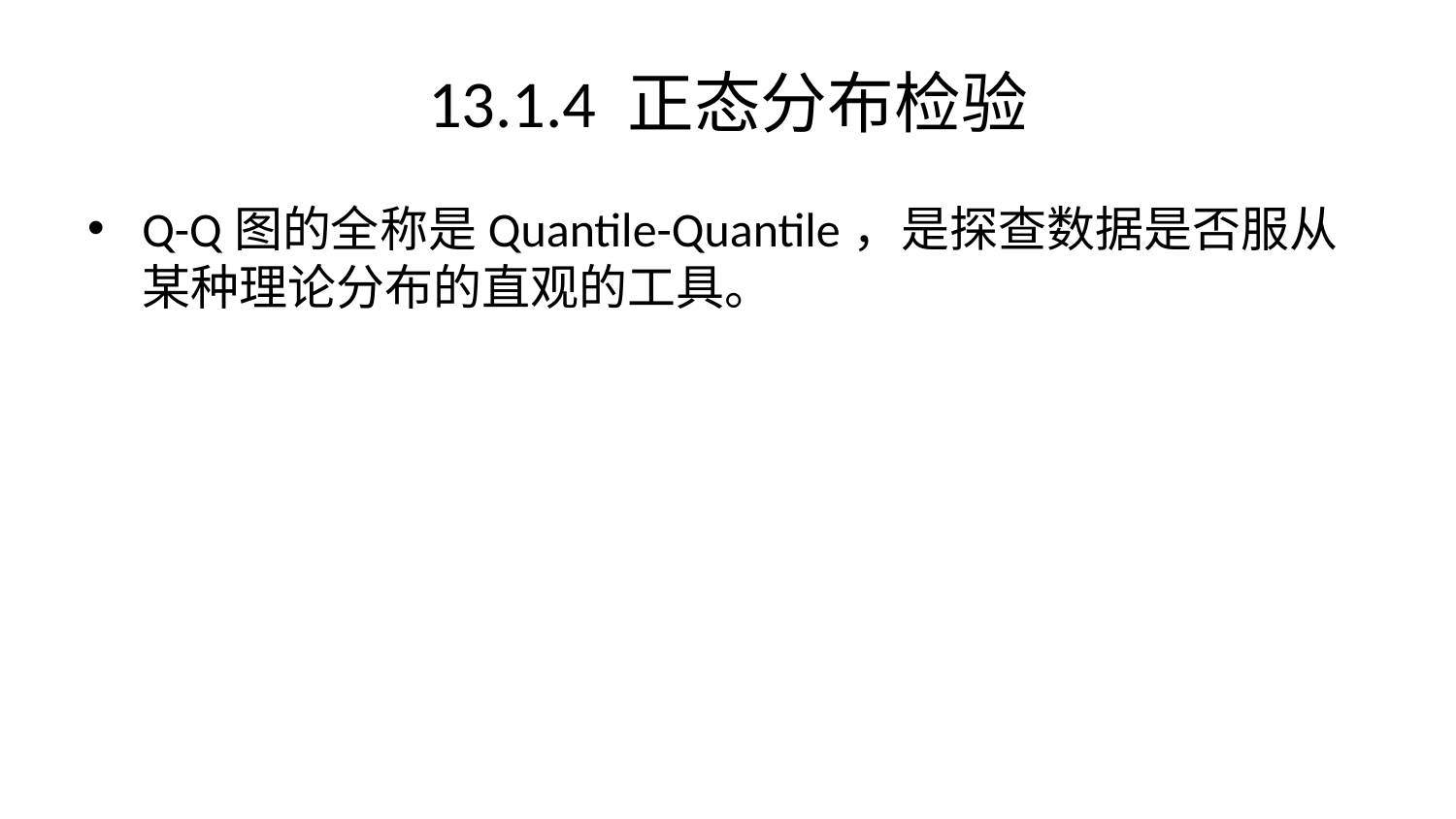

# 13.1.4 正态分布检验
Q-Q图的全称是Quantile-Quantile，是探查数据是否服从某种理论分布的直观的工具。